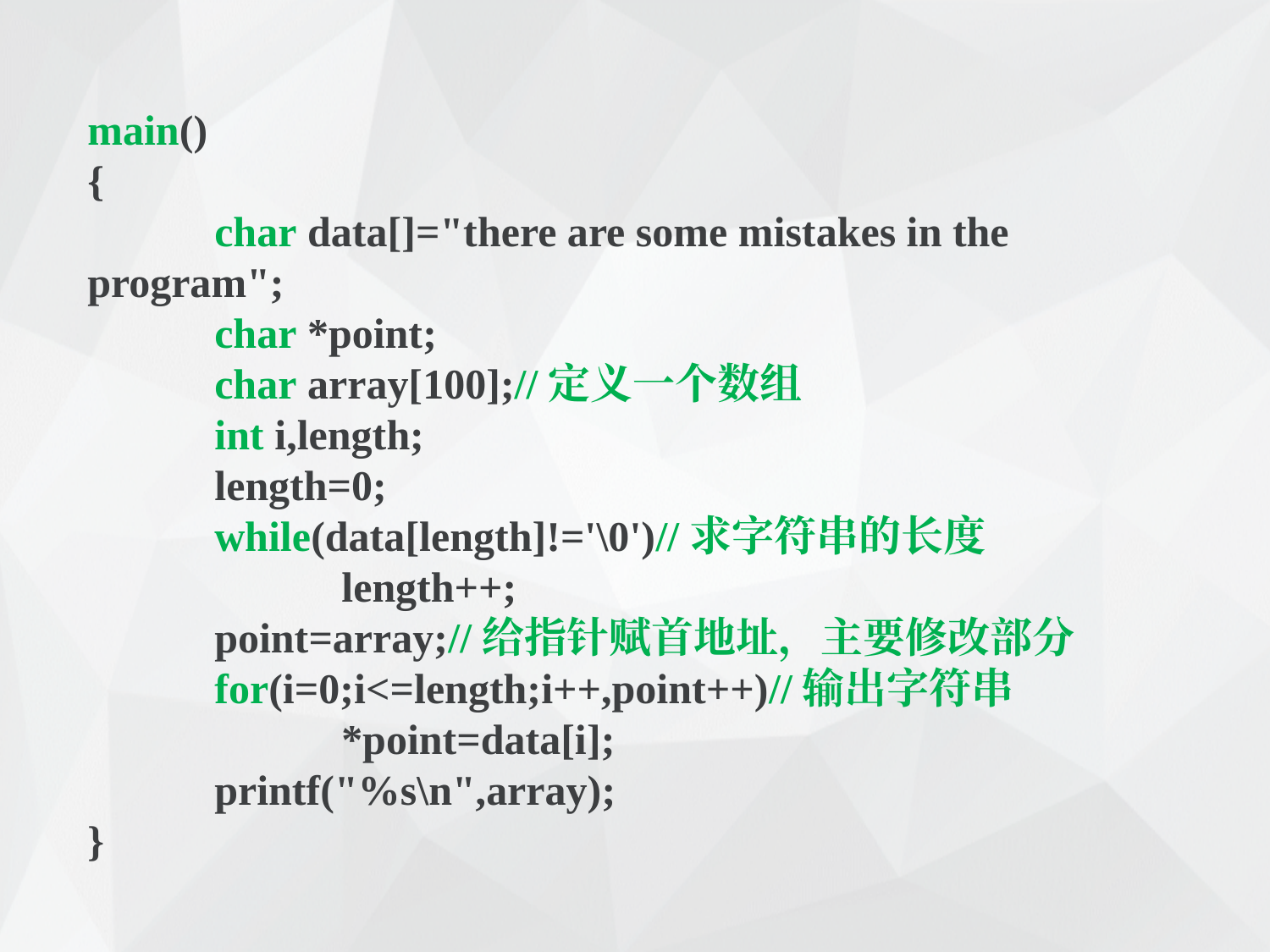

main()
{
	char data[]="there are some mistakes in the program";
	char *point;
	char array[100];//定义一个数组
	int i,length;
	length=0;
	while(data[length]!='\0')//求字符串的长度
		length++;
	point=array;//给指针赋首地址，主要修改部分
	for(i=0;i<=length;i++,point++)//输出字符串
		*point=data[i];
	printf("%s\n",array);
}